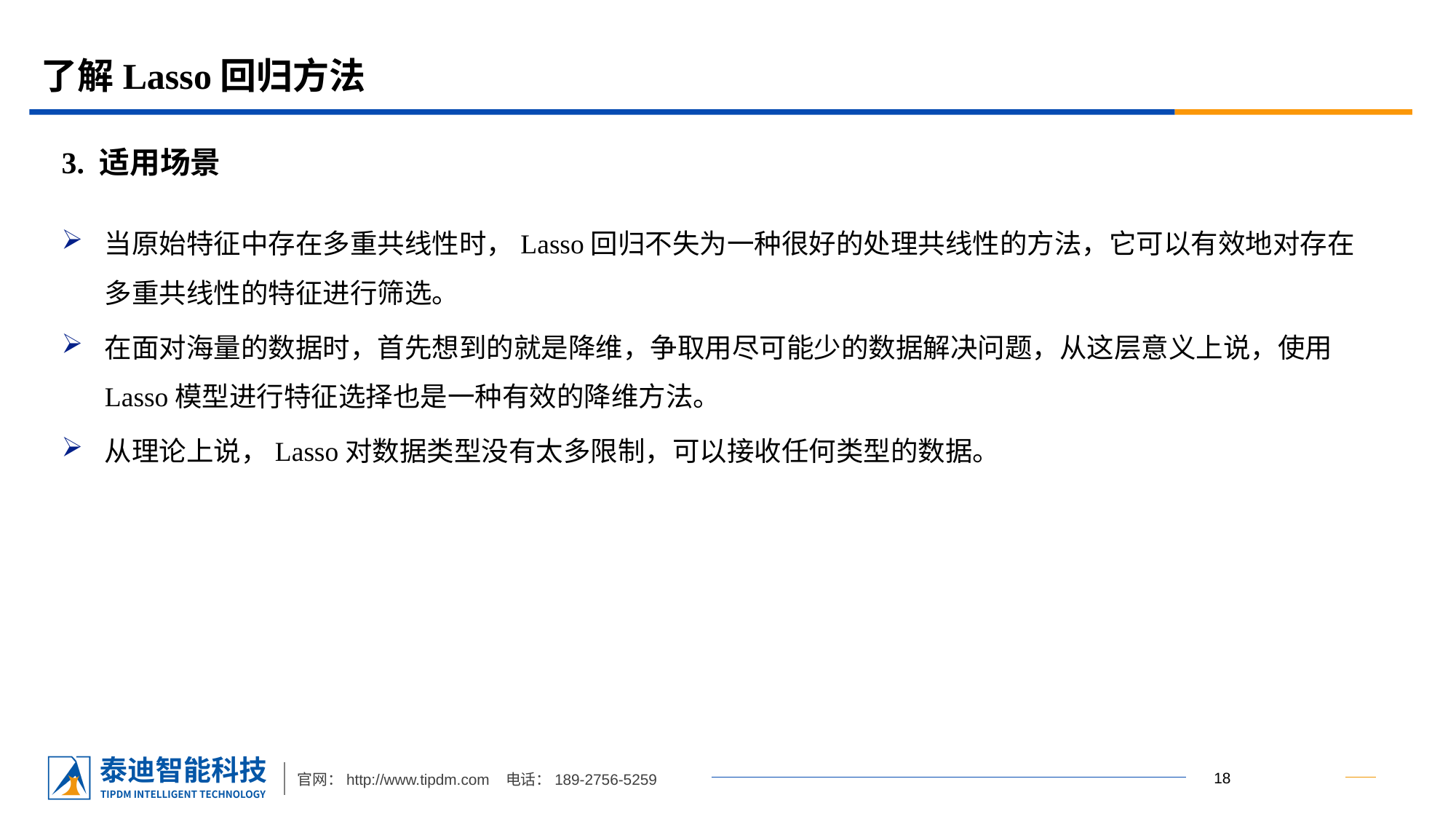

# 了解Lasso回归方法
3. 适用场景
当原始特征中存在多重共线性时，Lasso回归不失为一种很好的处理共线性的方法，它可以有效地对存在多重共线性的特征进行筛选。
在面对海量的数据时，首先想到的就是降维，争取用尽可能少的数据解决问题，从这层意义上说，使用Lasso模型进行特征选择也是一种有效的降维方法。
从理论上说，Lasso对数据类型没有太多限制，可以接收任何类型的数据。